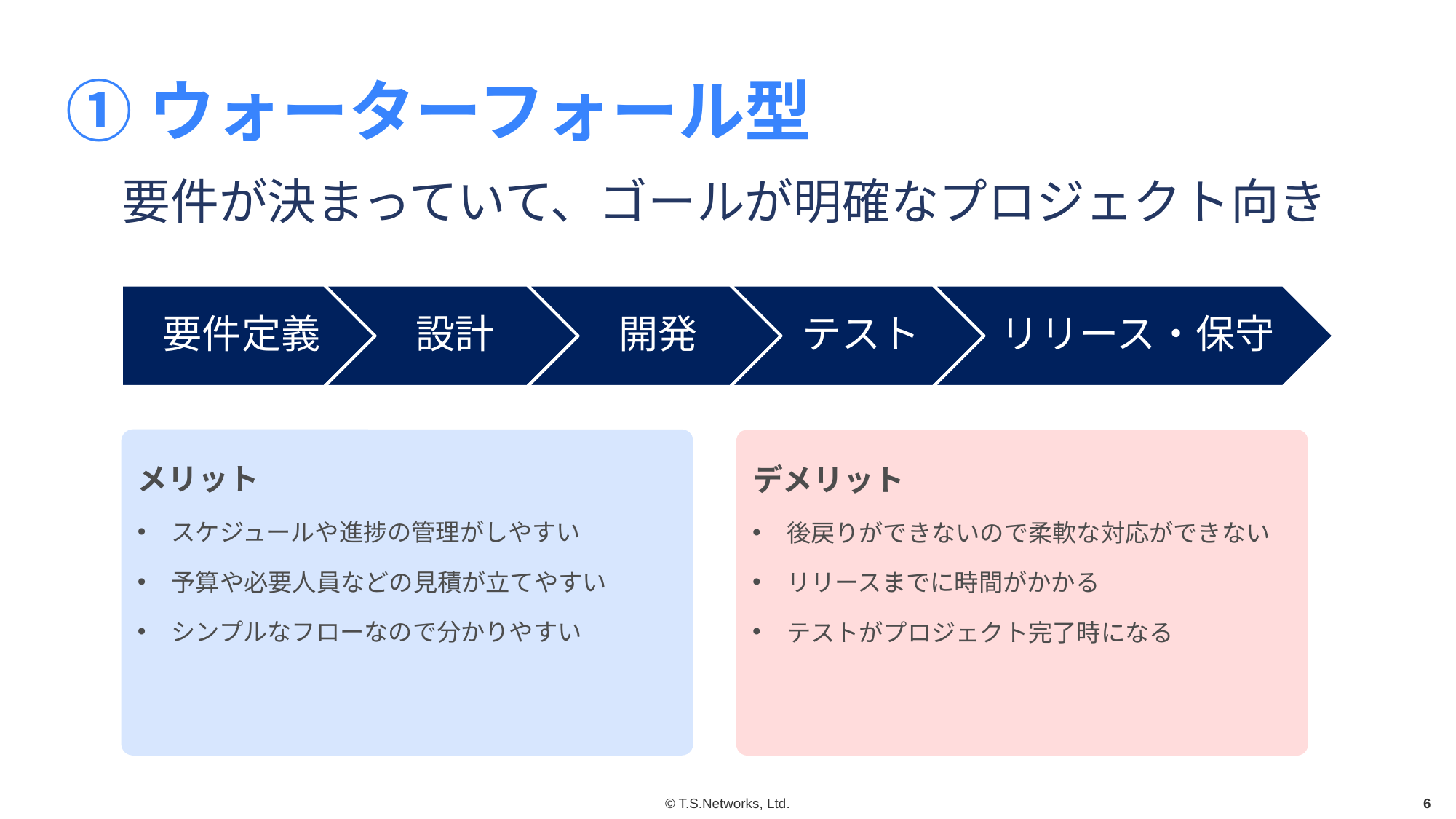

要件定義
設計
開発
テスト
リリース・保守
# ①ウォーターフォール型
要件が決まっていて、ゴールが明確なプロジェクト向き
メリット
スケジュールや進捗の管理がしやすい
予算や必要人員などの見積が立てやすい
シンプルなフローなので分かりやすい

デメリット
後戻りができないので柔軟な対応ができない
リリースまでに時間がかかる
テストがプロジェクト完了時になる
© T.S.Networks, Ltd.
6